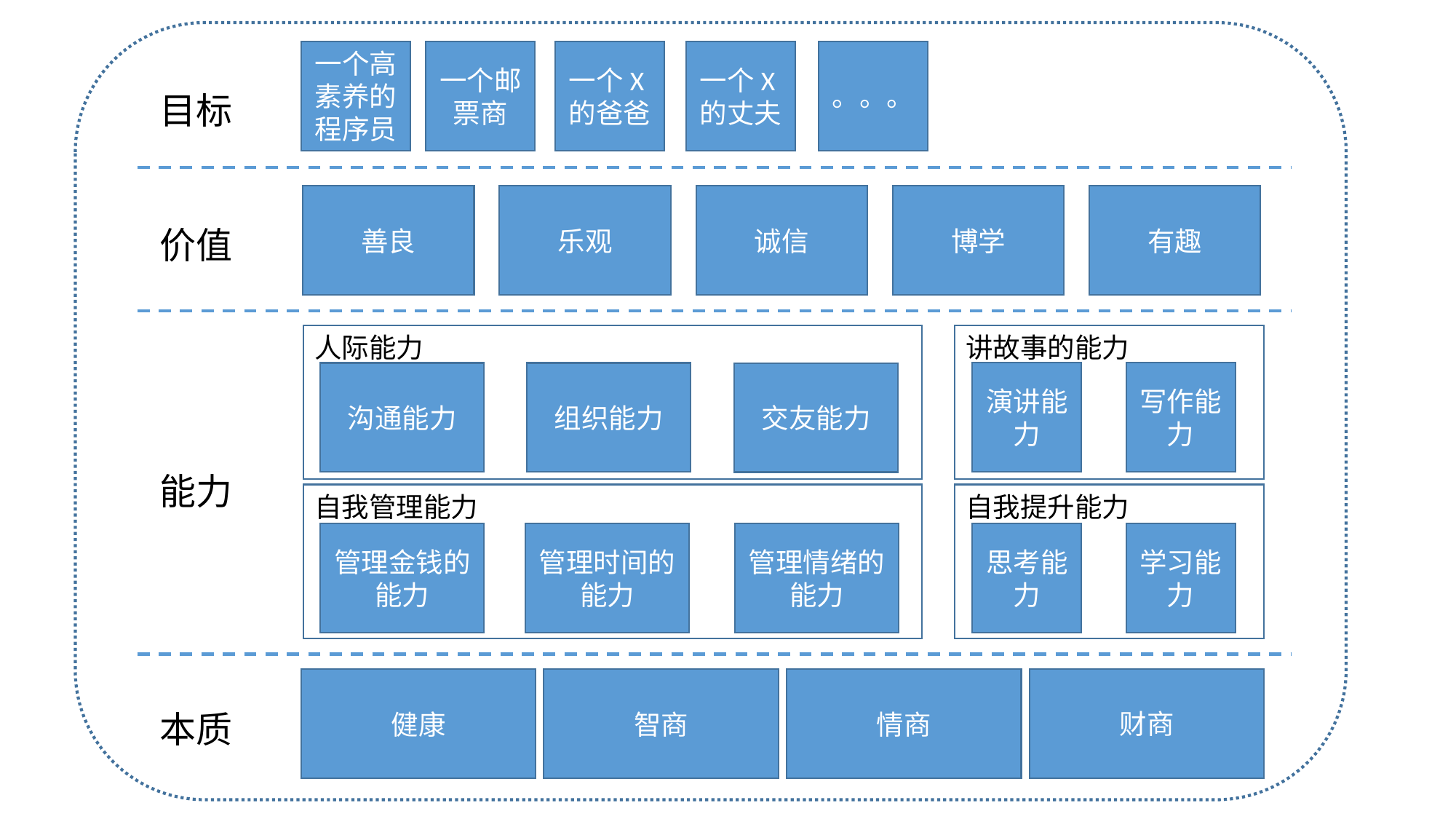

一个高素养的程序员
一个邮票商
一个X的爸爸
一个X的丈夫
。。。
目标
善良
乐观
诚信
博学
有趣
价值

人际能力
沟通能力
组织能力
交友能力
讲故事的能力

演讲能力
写作能力
能力

自我管理能力
管理时间的能力
管理情绪的能力
管理金钱的能力
自我提升能力

思考能力
学习能力
财商
健康
智商
情商
本质